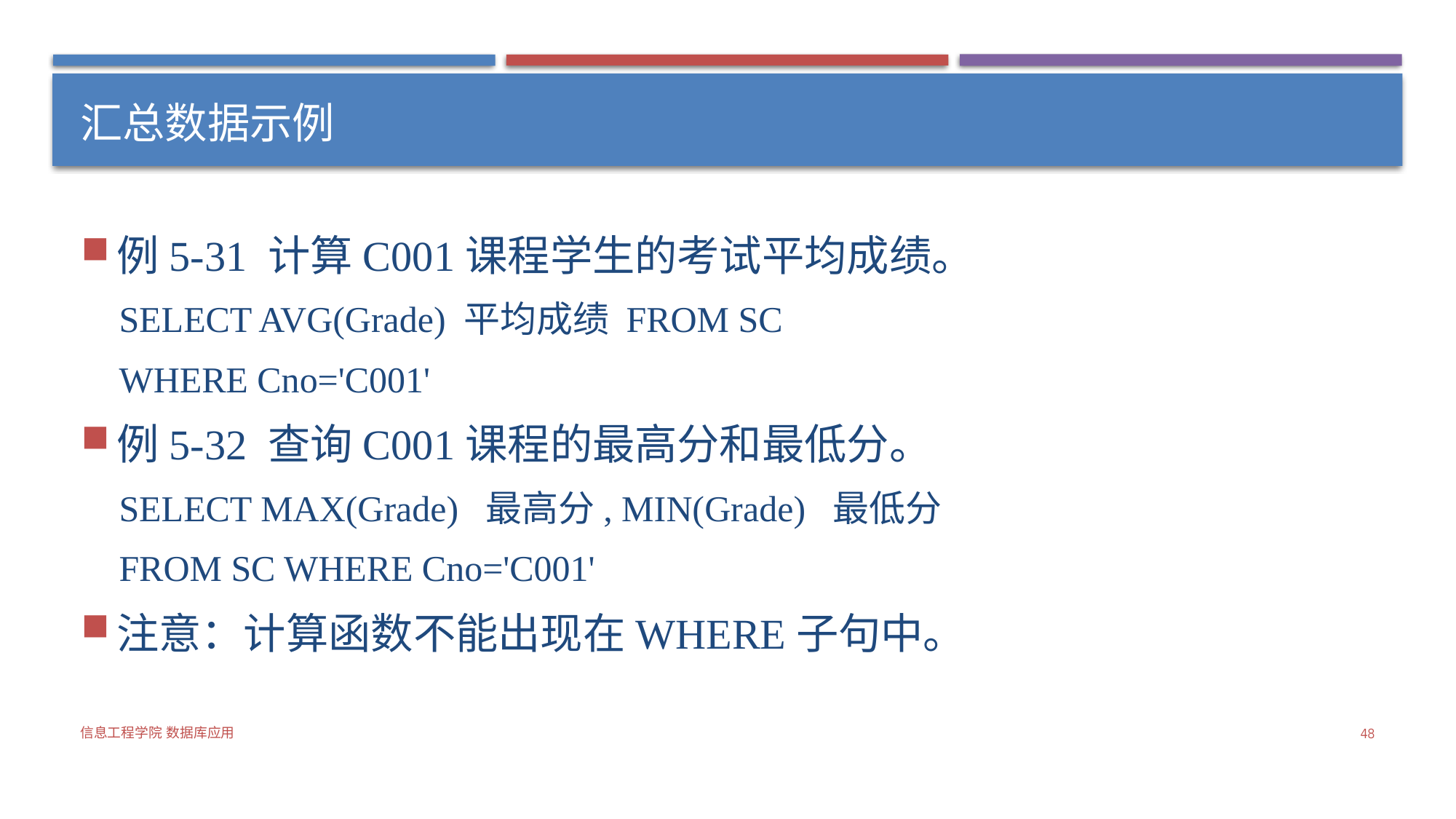

# 汇总数据示例
例5-31 计算C001课程学生的考试平均成绩。
SELECT AVG(Grade) 平均成绩 FROM SC
WHERE Cno='C001'
例5-32 查询C001课程的最高分和最低分。
SELECT MAX(Grade)  最高分, MIN(Grade)  最低分
FROM SC WHERE Cno='C001'
注意：计算函数不能出现在WHERE子句中。
信息工程学院 数据库应用
48